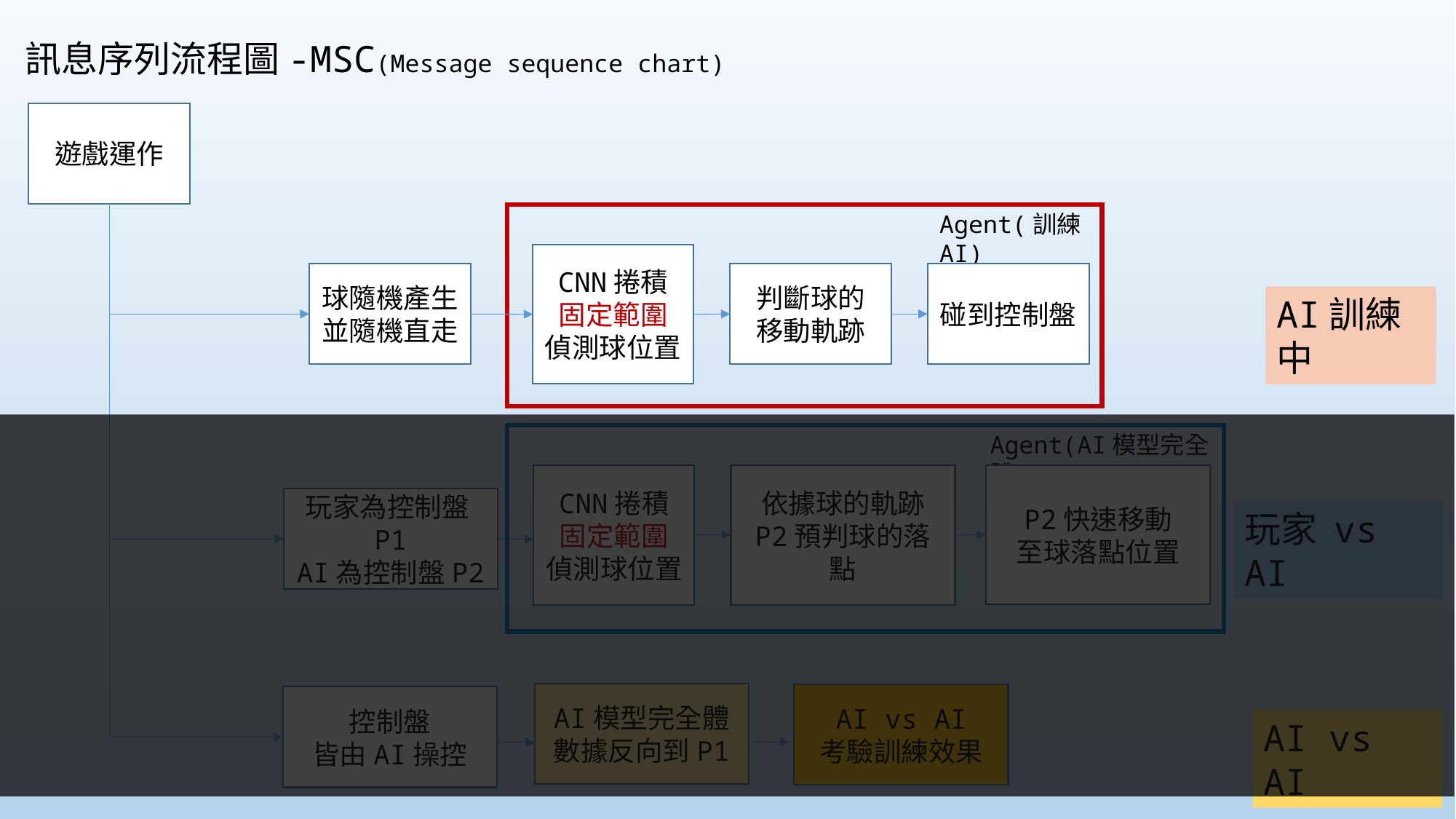

訊息序列流程圖-MSC(Message sequence chart)
遊戲運作
Agent(訓練AI)

CNN捲積
固定範圍
偵測球位置
球隨機產生並隨機直走
判斷球的
移動軌跡
碰到控制盤
AI訓練中

Agent(AI模型完全體)

P2快速移動
至球落點位置
依據球的軌跡
P2預判球的落點
CNN捲積
固定範圍
偵測球位置
玩家為控制盤P1
AI為控制盤P2
玩家 vs AI
AI模型完全體
數據反向到P1
AI vs AI
考驗訓練效果
控制盤
皆由AI操控
AI vs AI